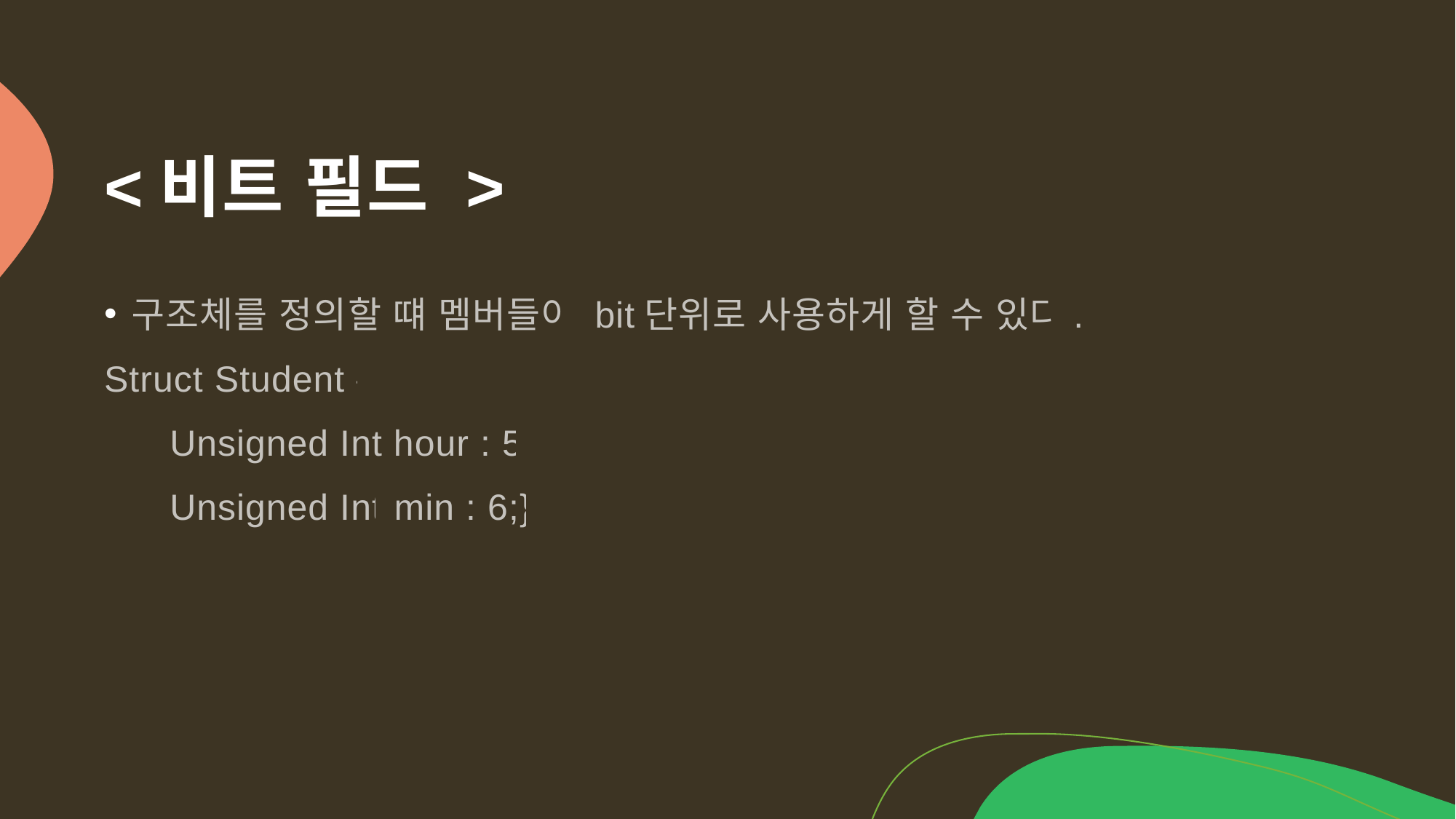

# <비트 필드 >
구조체를 정의할 떄 멤버들이 bit단위로 사용하게 할 수 있다.
Struct Student {
      Unsigned Int hour : 5;
      Unsigned Int min : 6;}